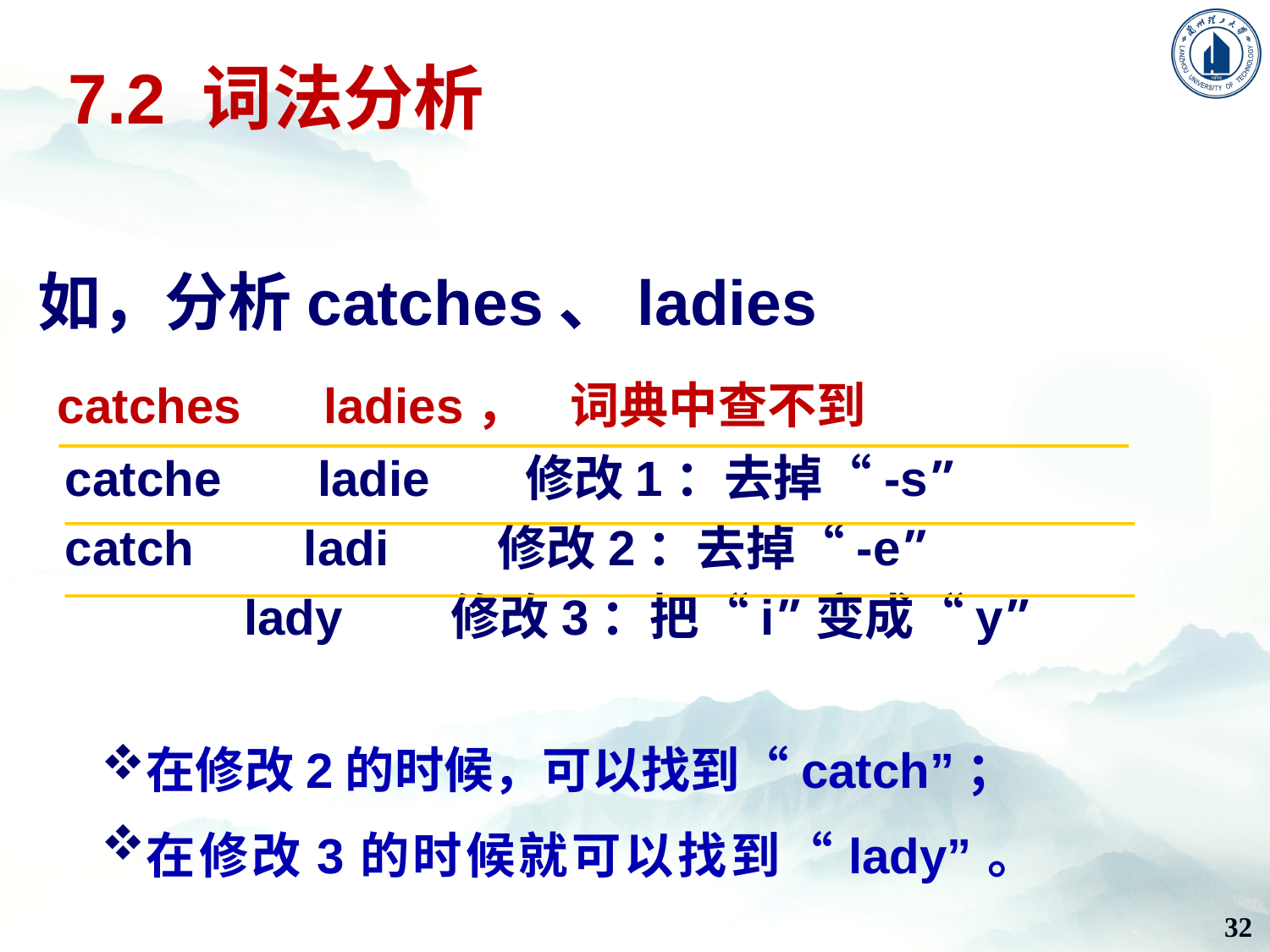

7.2 词法分析
如，分析catches、ladies
 catches      ladies，    词典中查不到
  catche       ladie      修改1：去掉“-s”
  catch        ladi       修改2：去掉“-e”
               lady       修改3：把“i”变成“y”

在修改2的时候，可以找到“catch”；
在修改3的时候就可以找到“lady”。

32